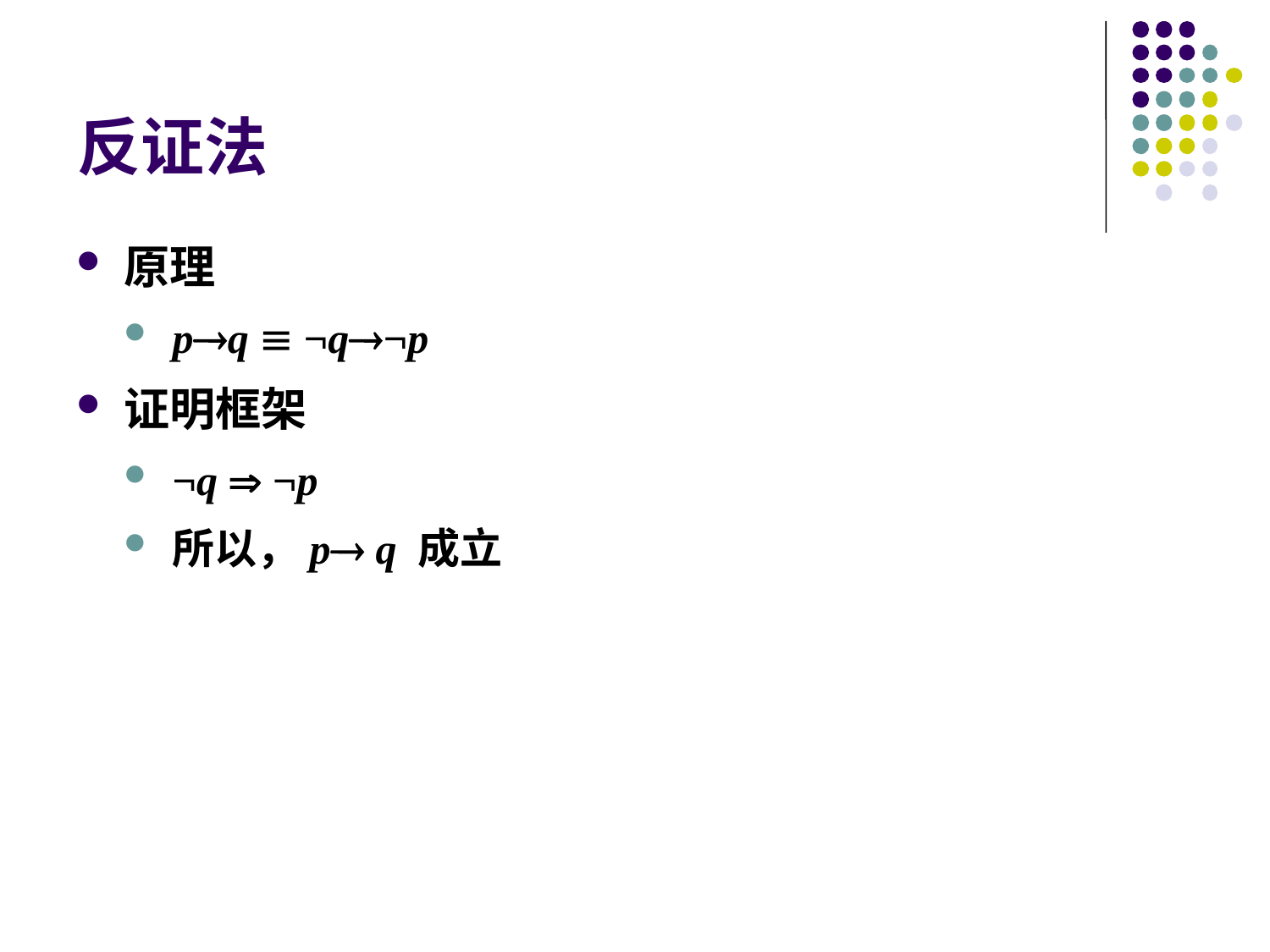

# 反证法
原理
p→q ≡ ¬q→¬p
证明框架
¬q ⇒ ¬p
所以，p→ q 成立